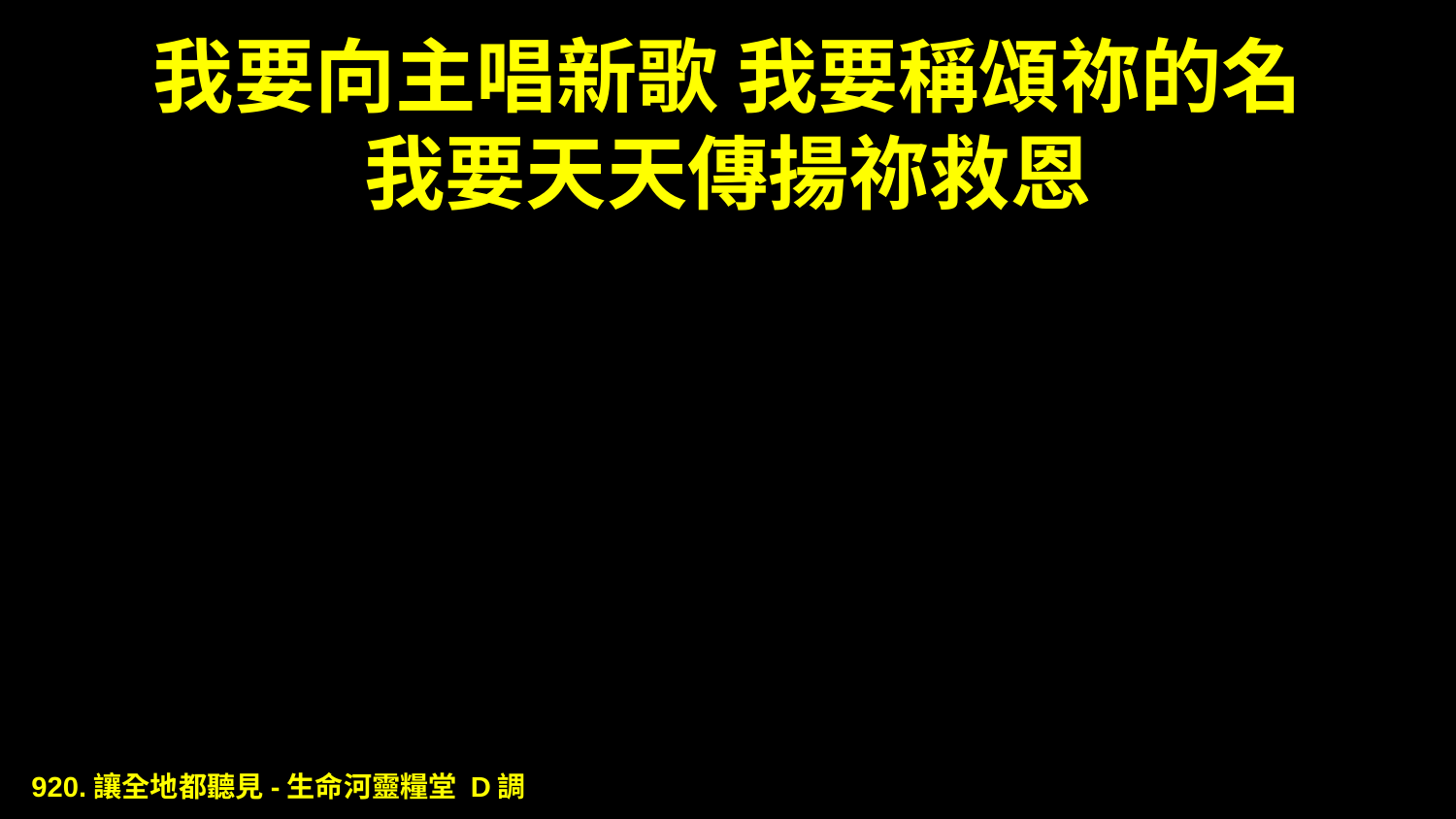

# 我要向主唱新歌 我要稱頌祢的名 我要天天傳揚祢救恩
920.讓全地都聽見-生命河靈糧堂 D調